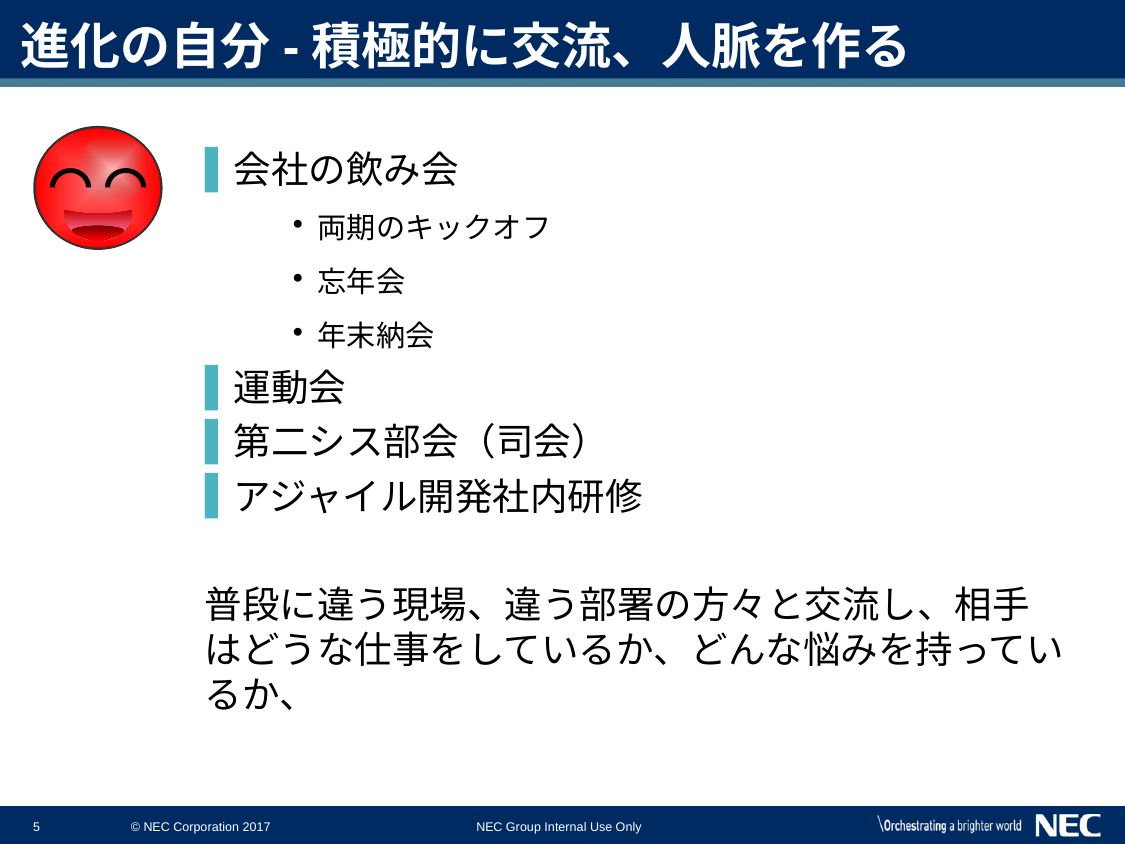

# 進化の自分-積極的に交流、人脈を作る

会社の飲み会
　　・両期のキックオフ
　　・忘年会
　　・年末納会
運動会
第二シス部会（司会）
アジャイル開発社内研修

普段に違う現場、違う部署の方々と交流し、相手はどうな仕事をしているか、どんな悩みを持っているか、